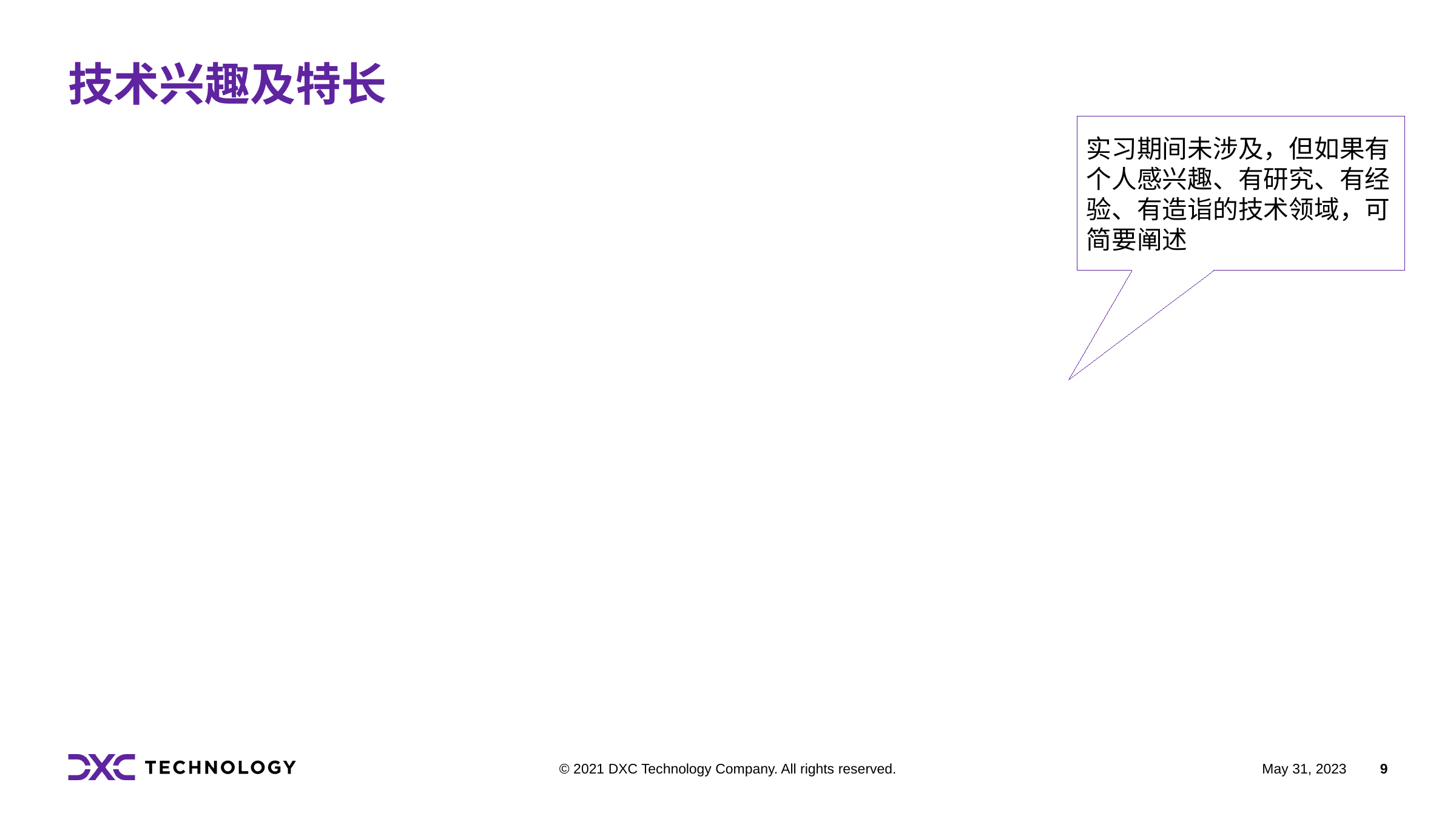

# 技术兴趣及特长
实习期间未涉及，但如果有个人感兴趣、有研究、有经验、有造诣的技术领域，可简要阐述